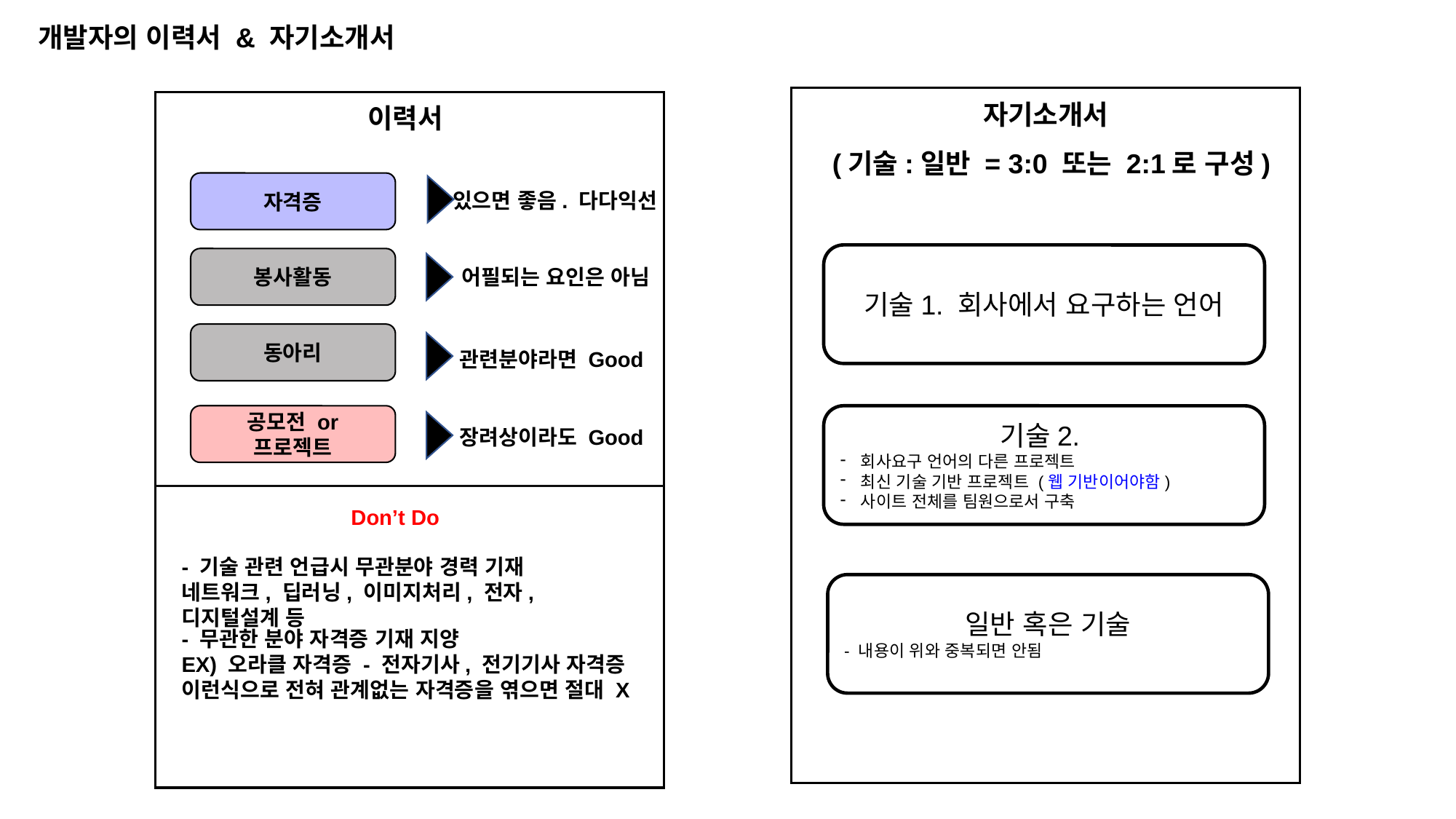

개발자의 이력서 & 자기소개서

자기소개서
이력서
(기술:일반 = 3:0 또는 2:1로 구성)
자격증
있으면 좋음. 다다익선

기술1. 회사에서 요구하는 언어
봉사활동
어필되는 요인은 아님

동아리
관련분야라면 Good

공모전 or 프로젝트
기술2.
회사요구 언어의 다른 프로젝트
최신 기술 기반 프로젝트 (웹 기반이어야함)
사이트 전체를 팀원으로서 구축
장려상이라도 Good

Don’t Do
- 기술 관련 언급시 무관분야 경력 기재
네트워크, 딥러닝, 이미지처리, 전자, 디지털설계 등
일반 혹은 기술
- 내용이 위와 중복되면 안됨
- 무관한 분야 자격증 기재 지양
EX) 오라클 자격증 - 전자기사, 전기기사 자격증
이런식으로 전혀 관계없는 자격증을 엮으면 절대 X